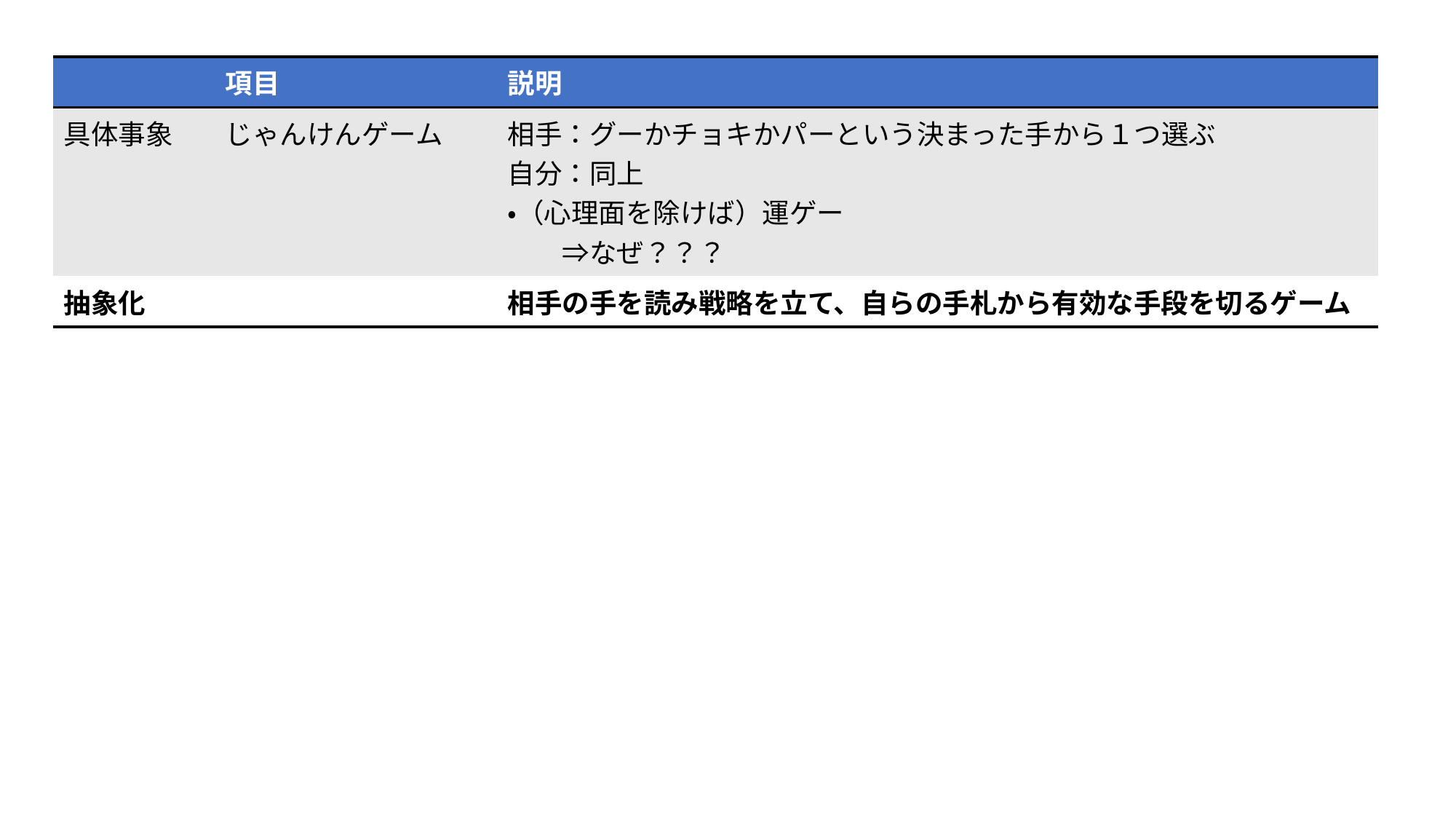

|  | 項目 | 説明 |
| --- | --- | --- |
| 具体事象 | じゃんけんゲーム | 相手：グーかチョキかパーという決まった手から１つ選ぶ 自分：同上 ・（心理面を除けば）運ゲー 　　⇒なぜ？？？ |
| 抽象化 |  | 相手の手を読み戦略を立て、自らの手札から有効な手段を切るゲーム |